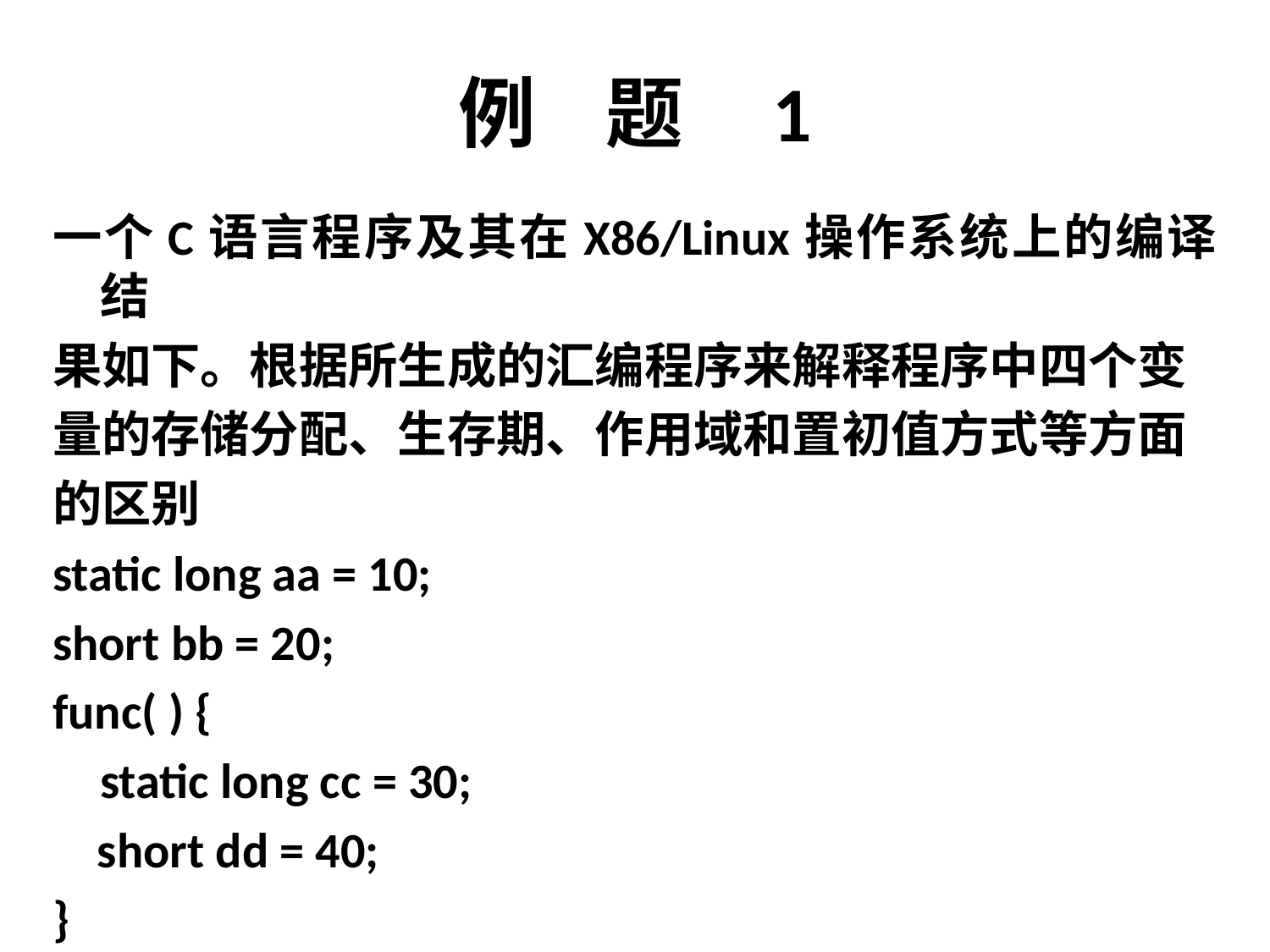

# 例    题    1
一个C语言程序及其在X86/Linux操作系统上的编译结
果如下。根据所生成的汇编程序来解释程序中四个变
量的存储分配、生存期、作用域和置初值方式等方面
的区别
static long aa = 10;
short bb = 20;
func( ) {
 	static long cc = 30;
    short dd = 40;
}